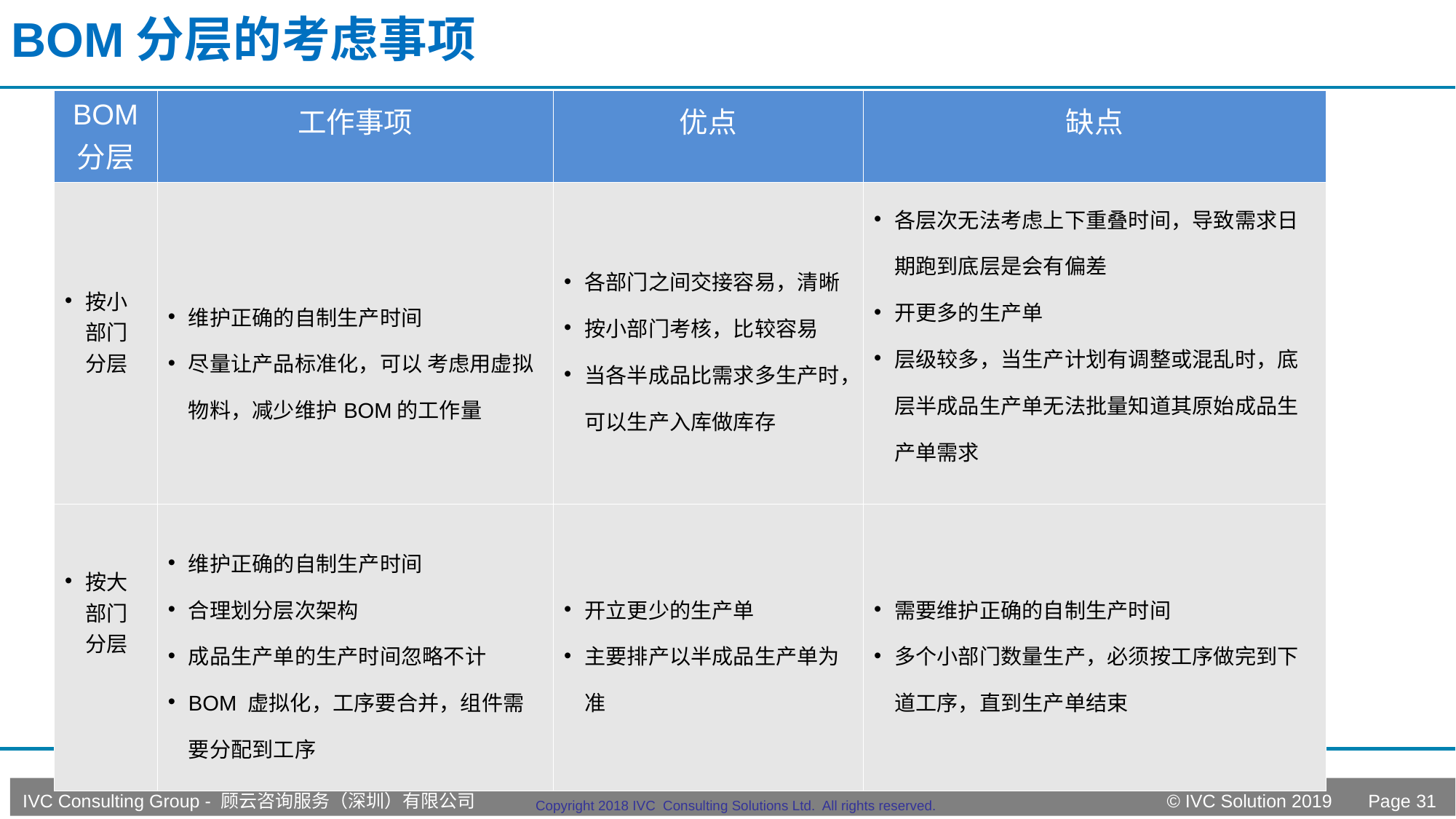

# BOM分层的考虑事项
| BOM 分层 | 工作事项 | 优点 | 缺点 |
| --- | --- | --- | --- |
| 按小部门分层 | 维护正确的自制生产时间 尽量让产品标准化，可以 考虑用虚拟物料，减少维护BOM的工作量 | 各部门之间交接容易，清晰 按小部门考核，比较容易 当各半成品比需求多生产时，可以生产入库做库存 | 各层次无法考虑上下重叠时间，导致需求日期跑到底层是会有偏差 开更多的生产单 层级较多，当生产计划有调整或混乱时，底层半成品生产单无法批量知道其原始成品生产单需求 |
| 按大部门分层 | 维护正确的自制生产时间 合理划分层次架构 成品生产单的生产时间忽略不计 BOM 虚拟化，工序要合并，组件需要分配到工序 | 开立更少的生产单 主要排产以半成品生产单为准 | 需要维护正确的自制生产时间 多个小部门数量生产，必须按工序做完到下道工序，直到生产单结束 |